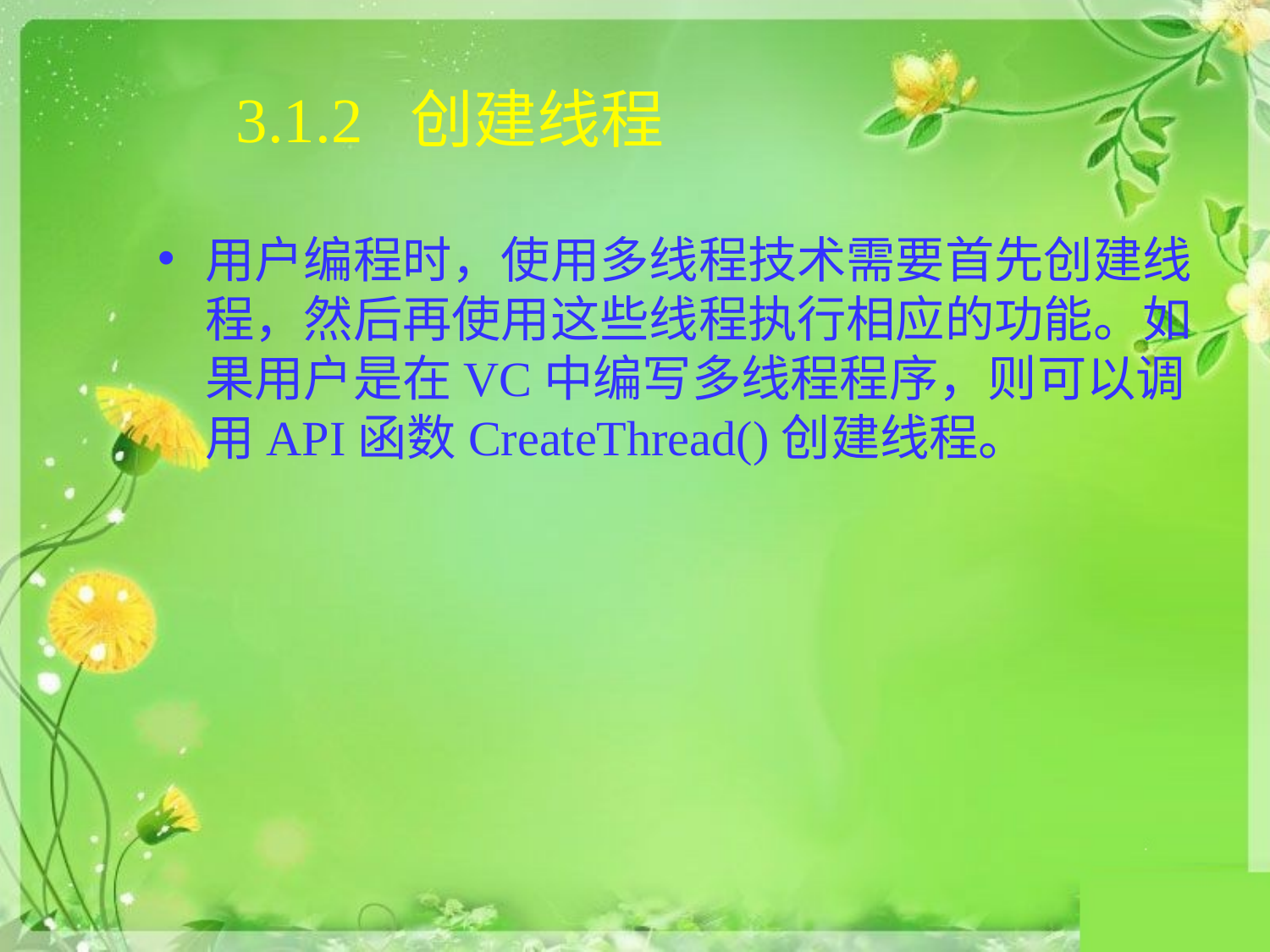

# 3.1.2  创建线程
用户编程时，使用多线程技术需要首先创建线程，然后再使用这些线程执行相应的功能。如果用户是在VC中编写多线程程序，则可以调用API函数CreateThread()创建线程。